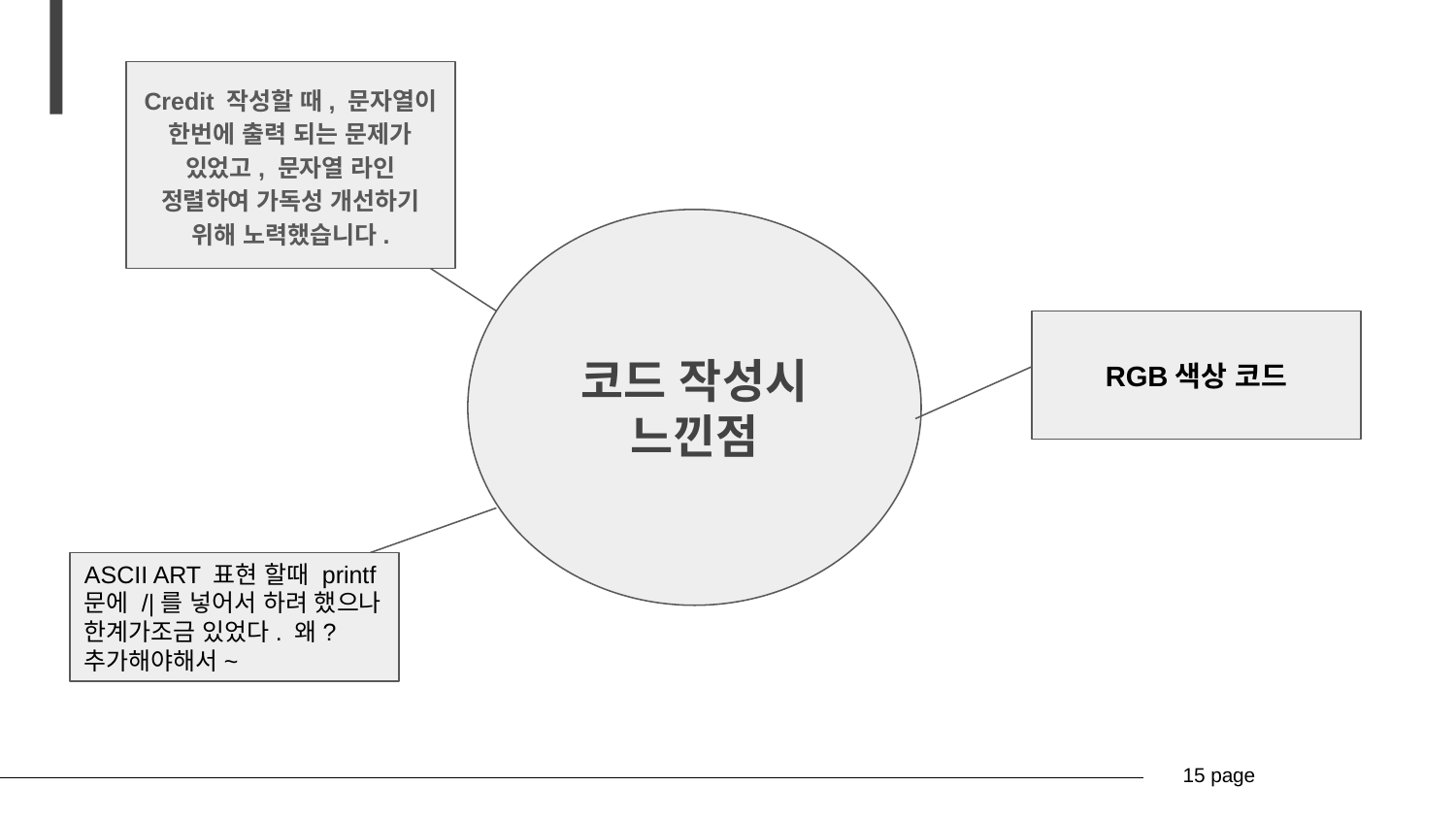

Credit 작성할 때, 문자열이 한번에 출력 되는 문제가 있었고, 문자열 라인 정렬하여 가독성 개선하기 위해 노력했습니다.
코드 작성시 느낀점
RGB색상 코드
ASCII ART 표현 할때 printf문에 /|를 넣어서 하려 했으나 한계가조금 있었다. 왜? 추가해야해서~
15 page